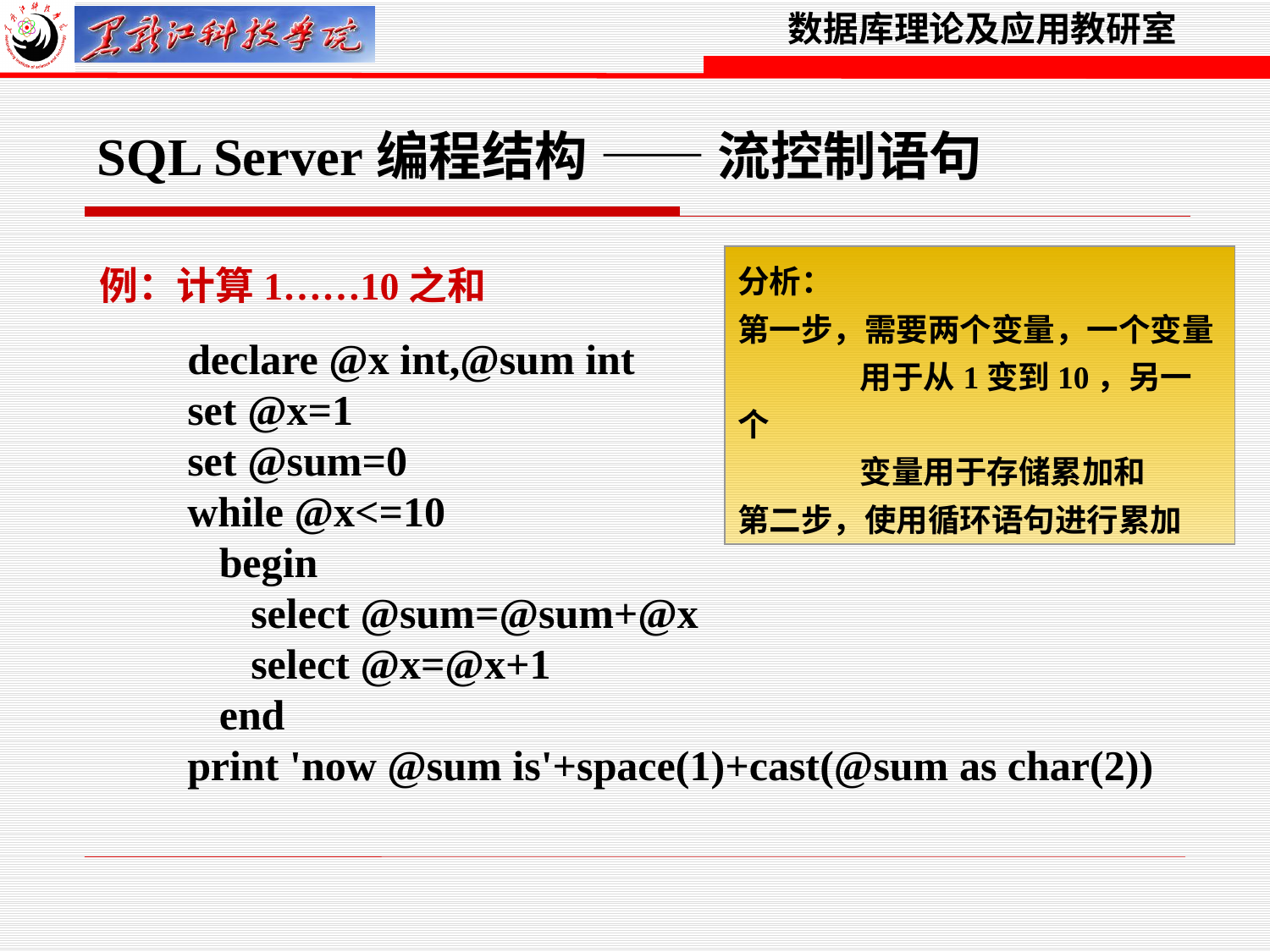

SQL Server编程结构 —— 流控制语句
例：计算1……10之和
分析：
第一步，需要两个变量，一个变量
                用于从1变到10，另一个
                变量用于存储累加和
第二步，使用循环语句进行累加
declare @x int,@sum int
set @x=1
set @sum=0
while @x<=10
   begin
      select @sum=@sum+@x
      select @x=@x+1
   end
print 'now @sum is'+space(1)+cast(@sum as char(2))